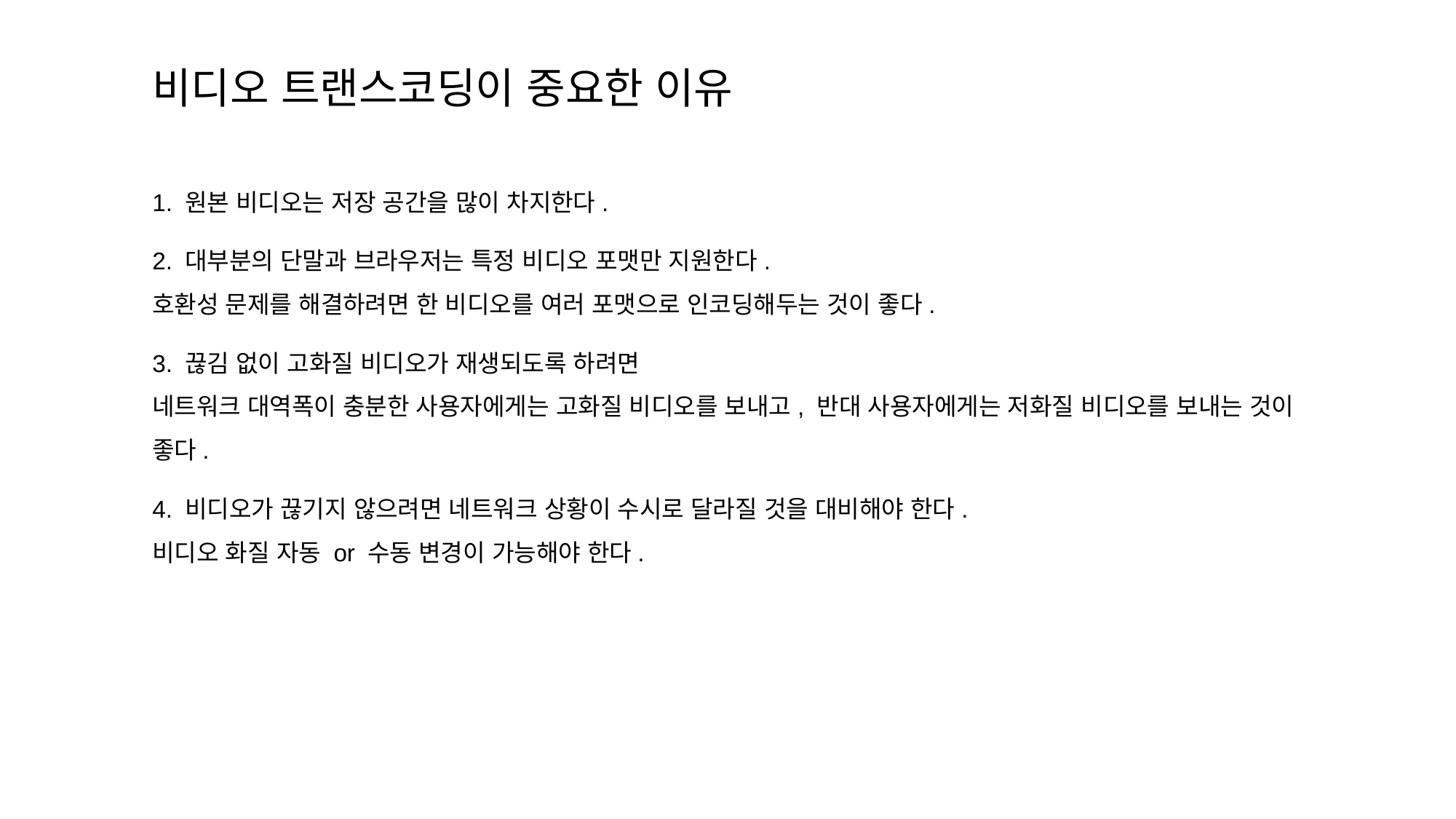

# 비디오 트랜스코딩이 중요한 이유
1. 원본 비디오는 저장 공간을 많이 차지한다.
2. 대부분의 단말과 브라우저는 특정 비디오 포맷만 지원한다.
호환성 문제를 해결하려면 한 비디오를 여러 포맷으로 인코딩해두는 것이 좋다.
3. 끊김 없이 고화질 비디오가 재생되도록 하려면
네트워크 대역폭이 충분한 사용자에게는 고화질 비디오를 보내고, 반대 사용자에게는 저화질 비디오를 보내는 것이 좋다.
4. 비디오가 끊기지 않으려면 네트워크 상황이 수시로 달라질 것을 대비해야 한다.
비디오 화질 자동 or 수동 변경이 가능해야 한다.